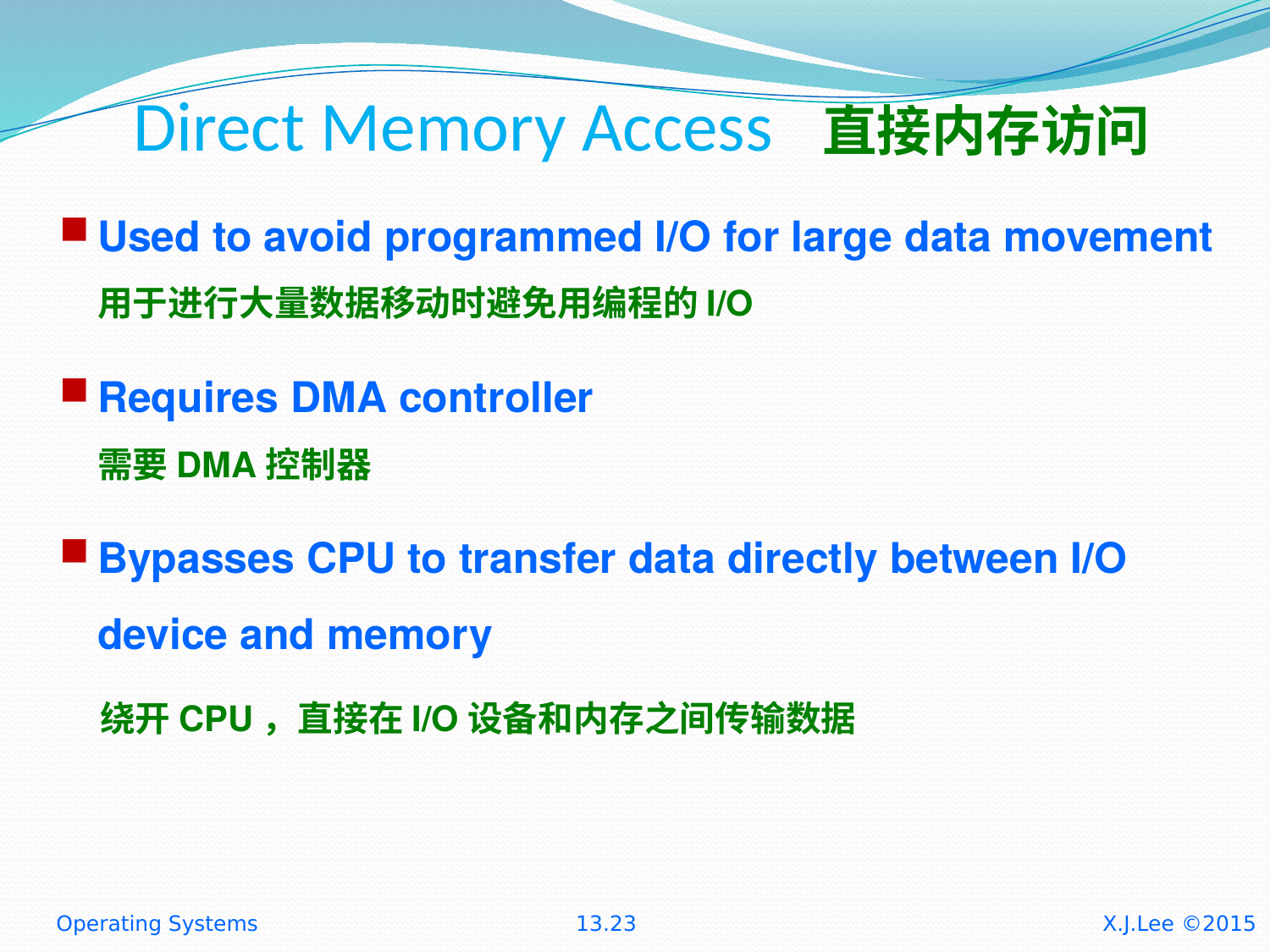

# Direct Memory Access  直接内存访问
Used to avoid programmed I/O for large data movement
用于进行大量数据移动时避免用编程的I/O
Requires DMA controller
需要DMA控制器
Bypasses CPU to transfer data directly between I/O device and memory
    绕开CPU，直接在I/O设备和内存之间传输数据
Operating Systems
13.23
X.J.Lee ©2015